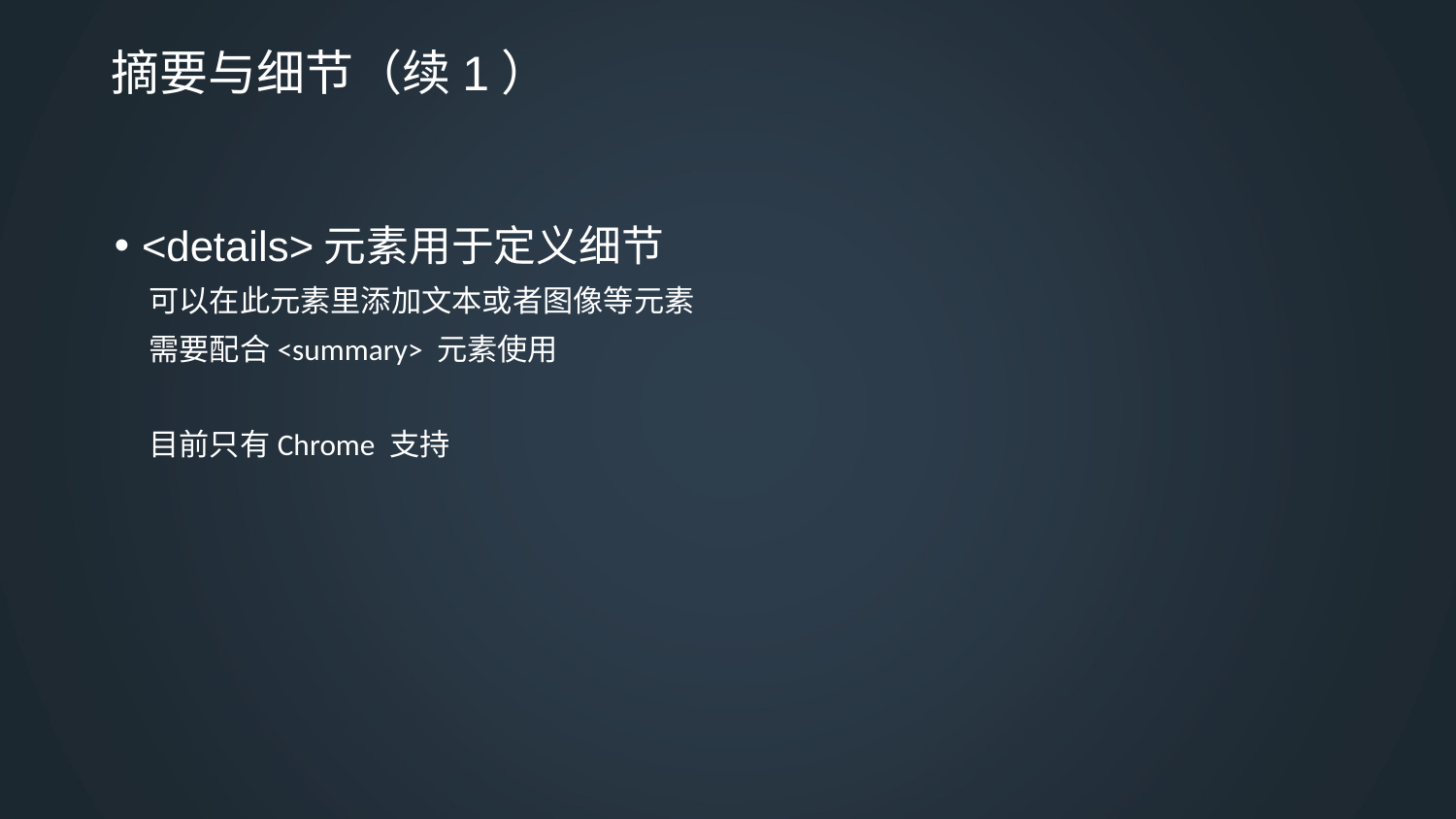

# 摘要与细节（续1）
<details>元素用于定义细节
    可以在此元素里添加文本或者图像等元素
    需要配合<summary> 元素使用

    目前只有Chrome 支持